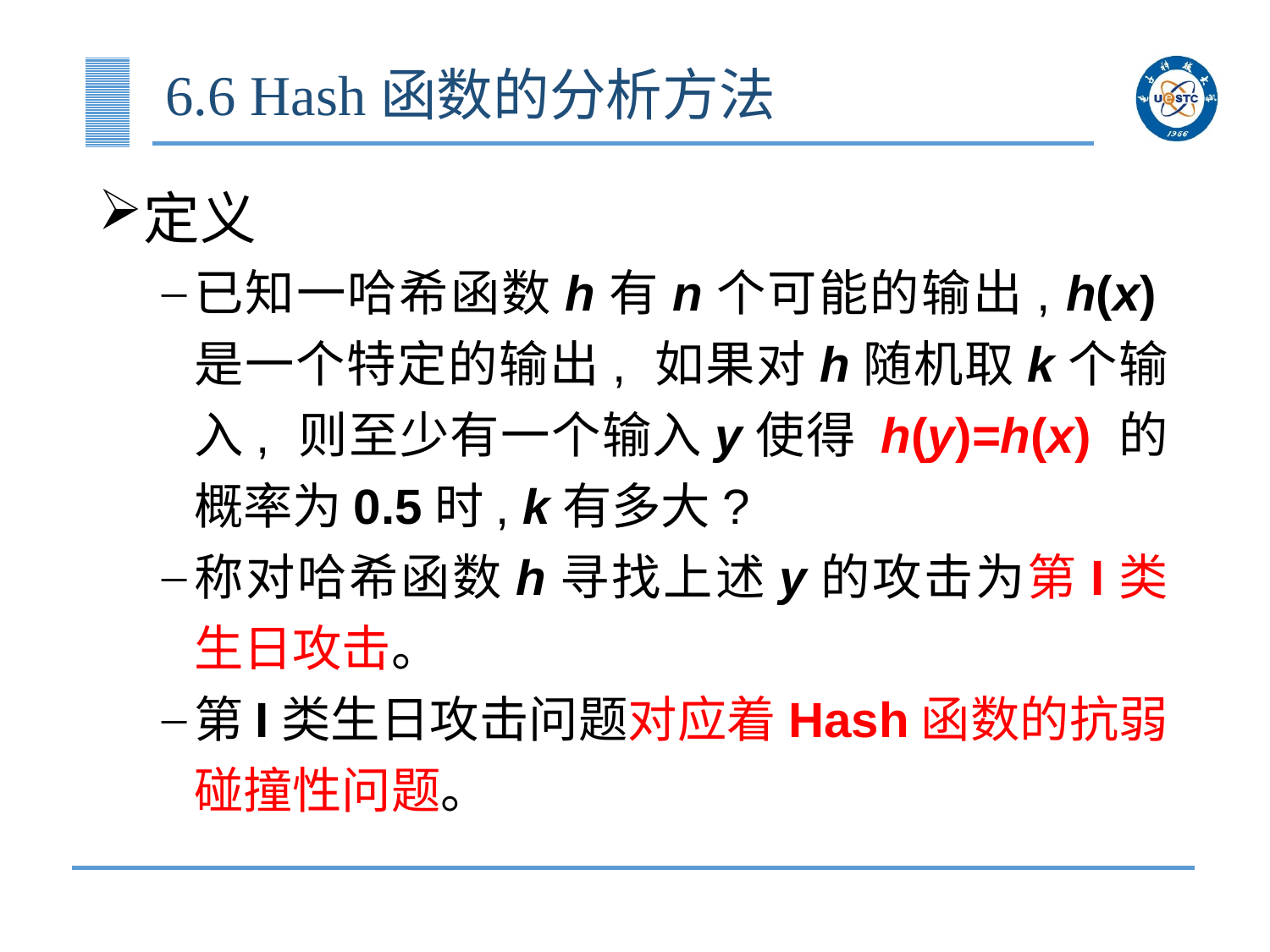

# 6.6 Hash函数的分析方法
定义
已知一哈希函数h有n个可能的输出, h(x)是一个特定的输出, 如果对h随机取k个输入, 则至少有一个输入y使得 h(y)=h(x) 的概率为0.5时, k有多大?
称对哈希函数h寻找上述y的攻击为第I类生日攻击。
第I类生日攻击问题对应着Hash函数的抗弱碰撞性问题。